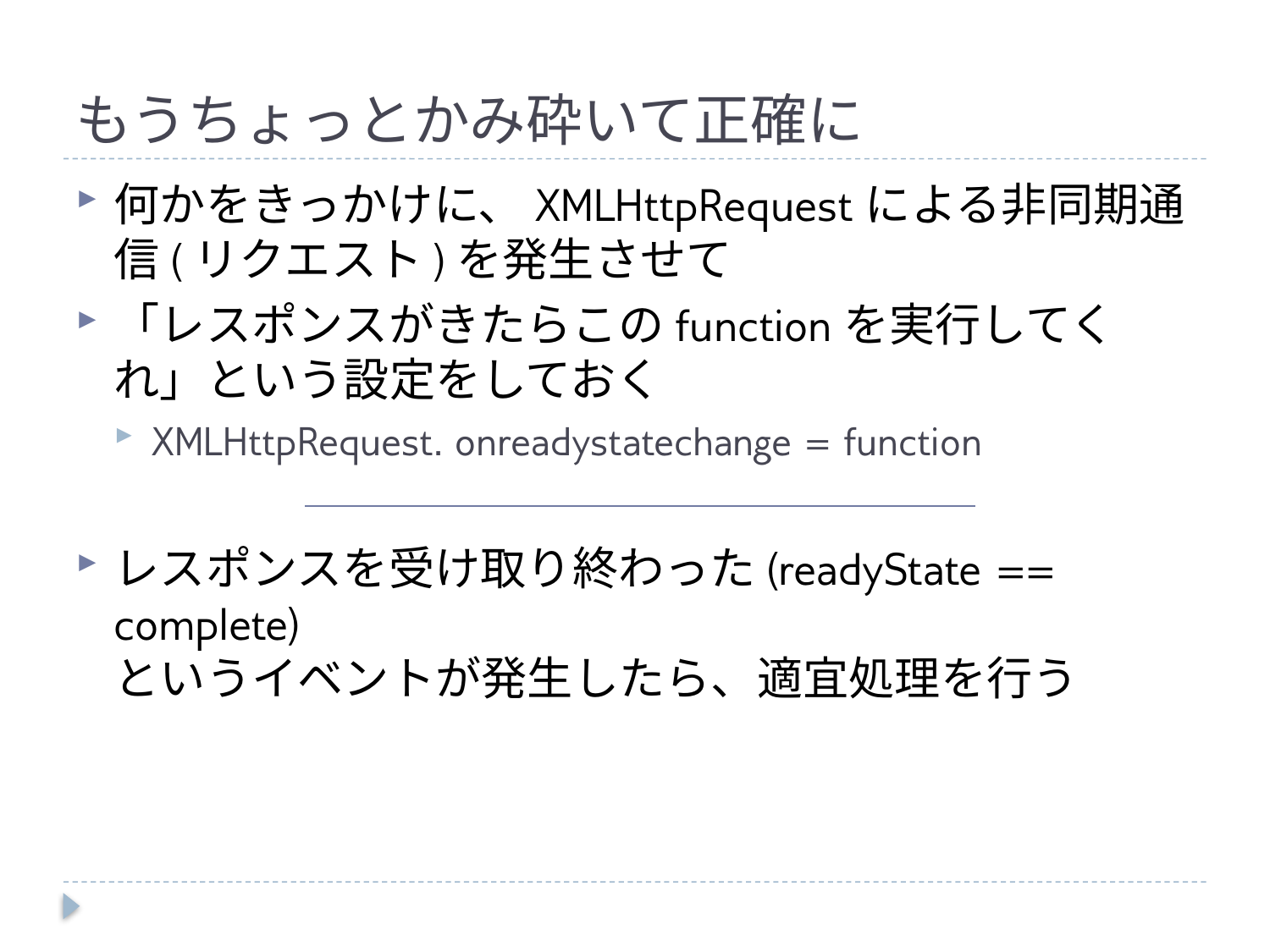

# もうちょっとかみ砕いて正確に
何かをきっかけに、XMLHttpRequestによる非同期通信(リクエスト)を発生させて
「レスポンスがきたらこのfunctionを実行してくれ」という設定をしておく
XMLHttpRequest. onreadystatechange = function

レスポンスを受け取り終わった(readyState == complete)
というイベントが発生したら、適宜処理を行う